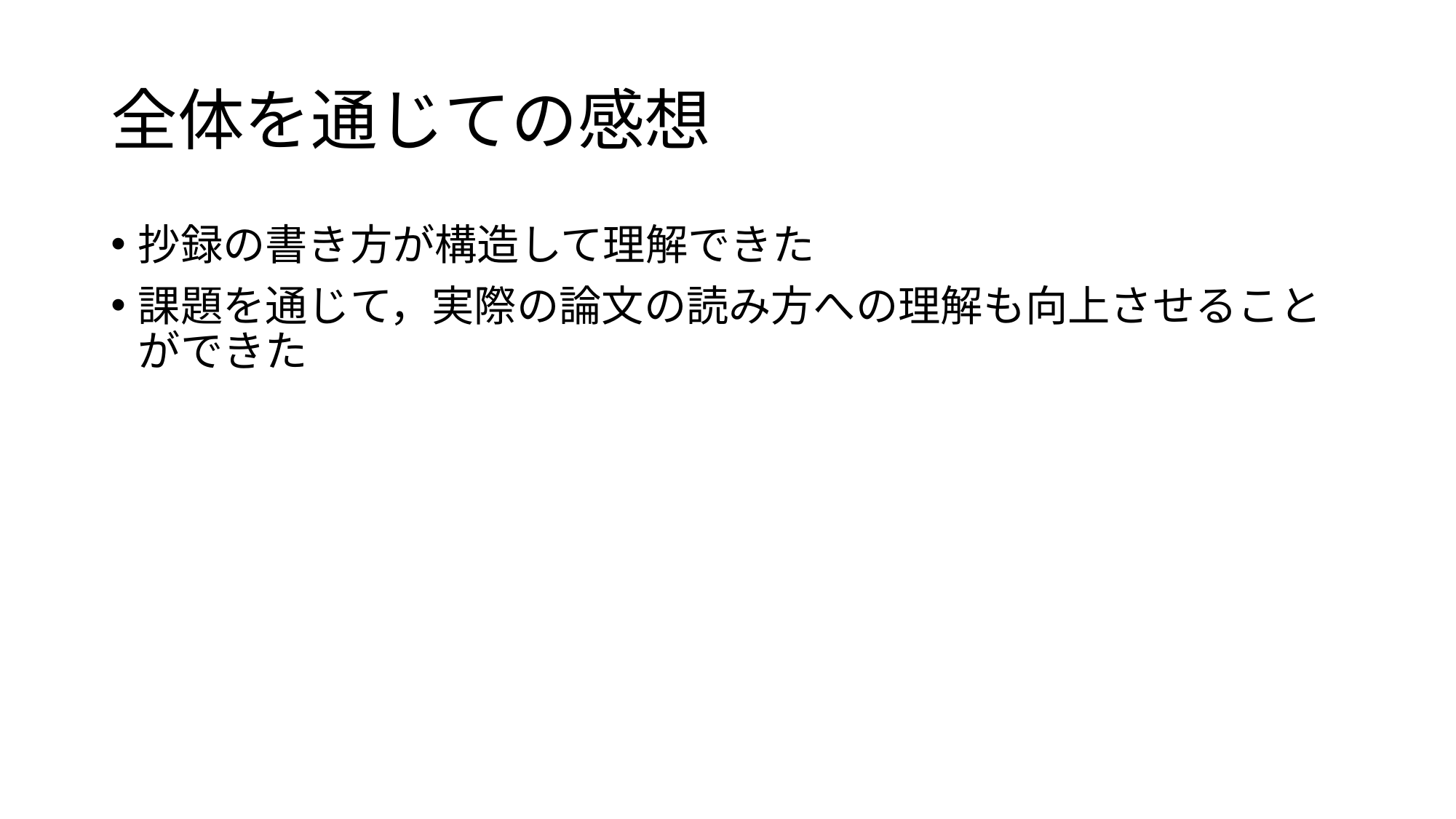

# 全体を通じての感想
抄録の書き方が構造して理解できた
課題を通じて，実際の論文の読み方への理解も向上させることができた